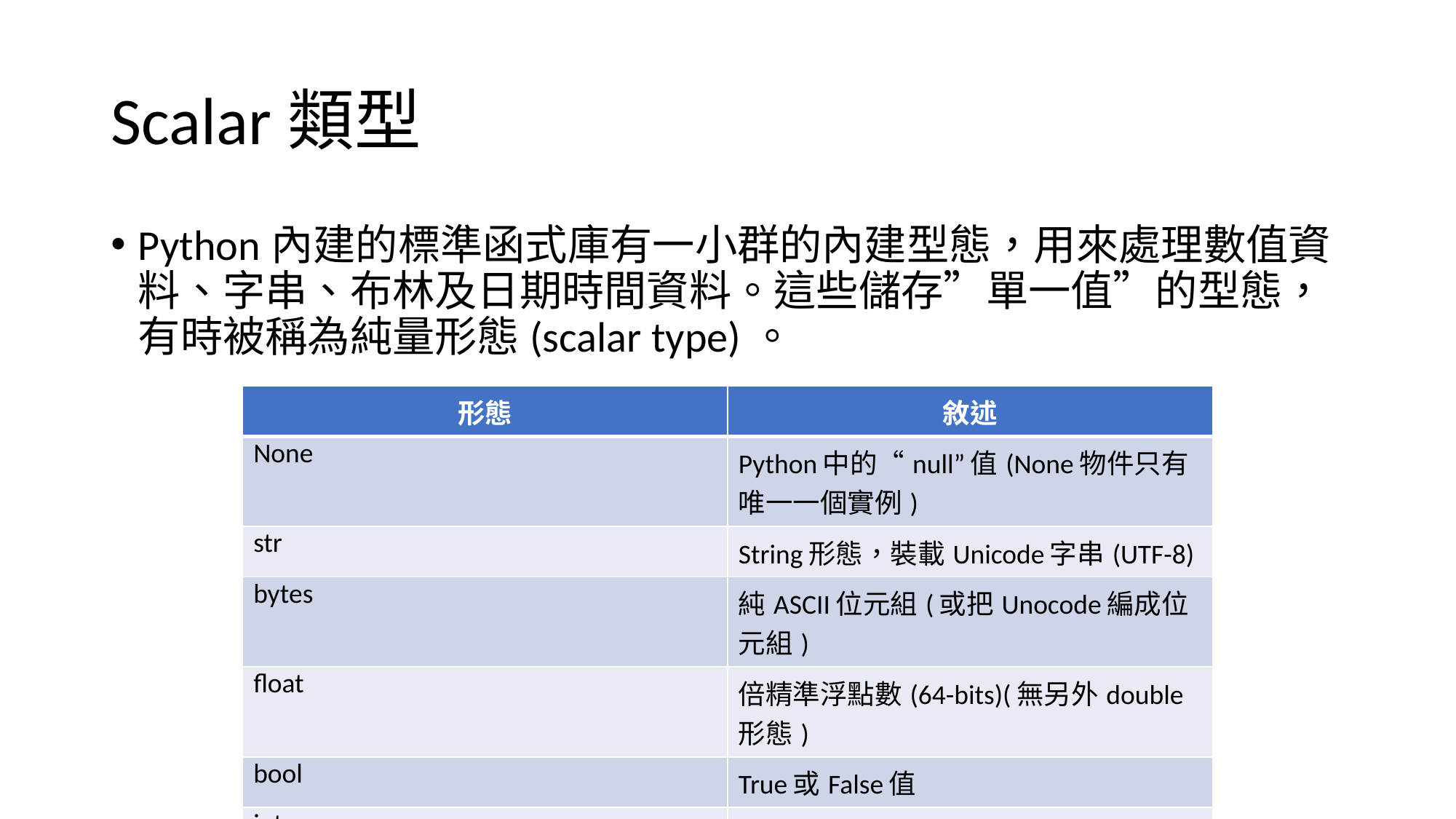

# Scalar類型
Python內建的標準函式庫有一小群的內建型態，用來處理數值資料、字串、布林及日期時間資料。這些儲存”單一值”的型態，有時被稱為純量形態(scalar type)。
| 形態 | 敘述 |
| --- | --- |
| None | Python中的“null”值(None物件只有唯一一個實例) |
| str | String形態，裝載Unicode字串(UTF-8) |
| bytes | 純ASCII位元組(或把Unocode編成位元組) |
| float | 倍精準浮點數(64-bits)(無另外double形態) |
| bool | True或False值 |
| int | 任意經度帶號整數 |